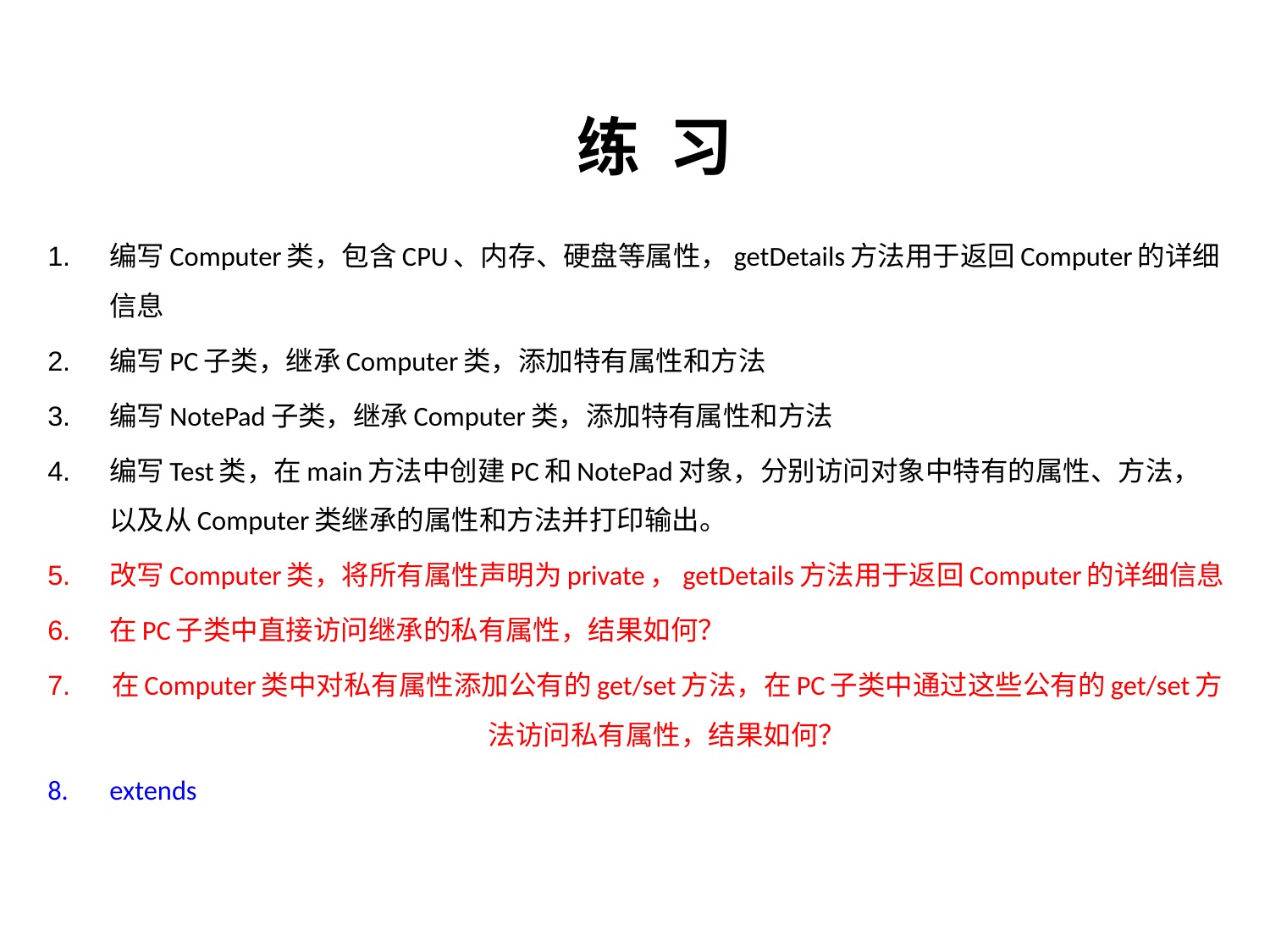

# 练  习
编写Computer类，包含CPU、内存、硬盘等属性，getDetails方法用于返回Computer的详细信息
编写PC子类，继承Computer类，添加特有属性和方法
编写NotePad子类，继承Computer类，添加特有属性和方法
编写Test类，在main方法中创建PC和NotePad对象，分别访问对象中特有的属性、方法，以及从Computer类继承的属性和方法并打印输出。
改写Computer类，将所有属性声明为private，getDetails方法用于返回Computer的详细信息
在PC子类中直接访问继承的私有属性，结果如何？
在Computer类中对私有属性添加公有的get/set方法，在PC子类中通过这些公有的get/set方法访问私有属性，结果如何？
extends